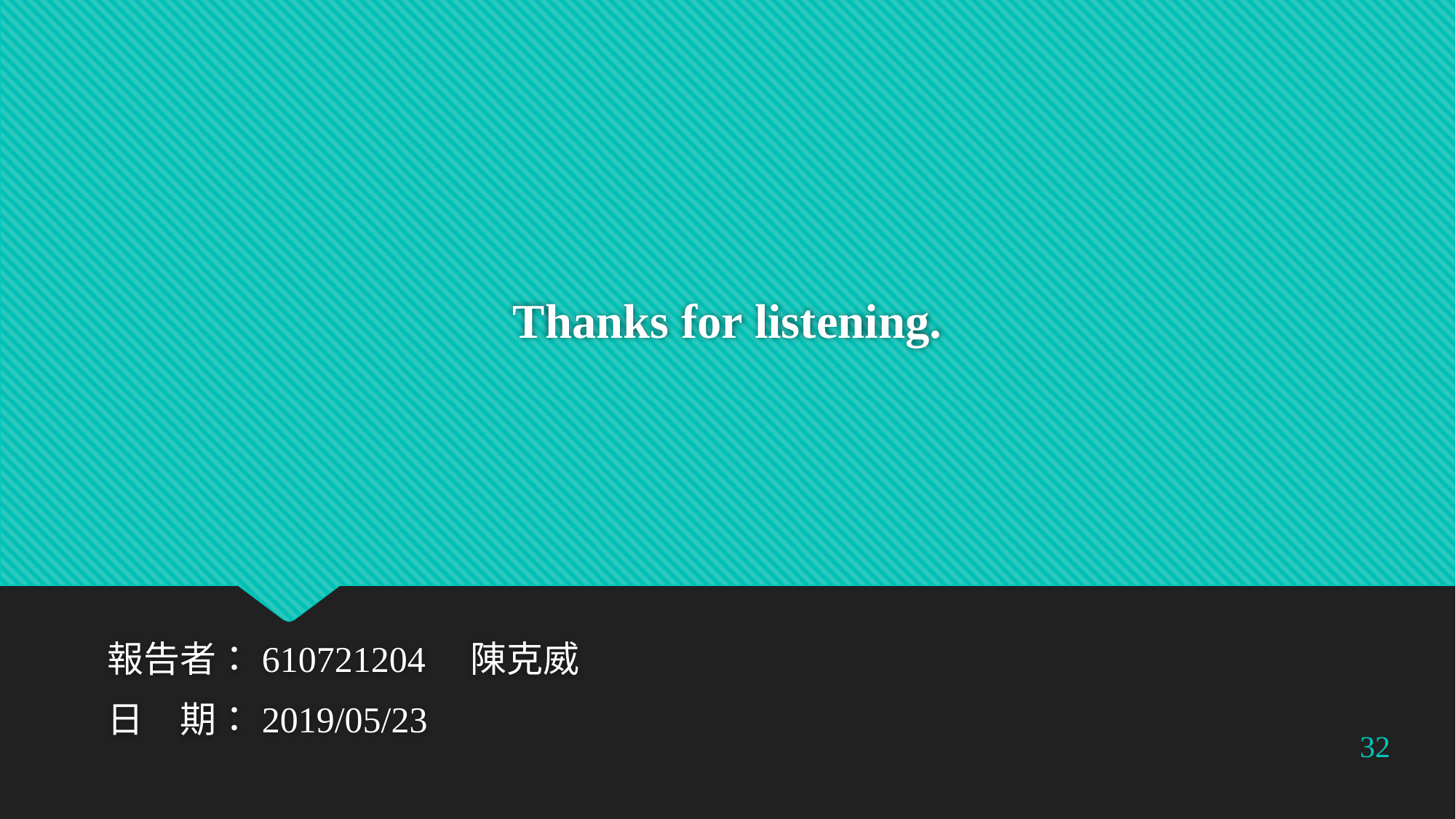

# Thanks for listening.
報告者：610721204　陳克威
日　期：2019/05/23

32